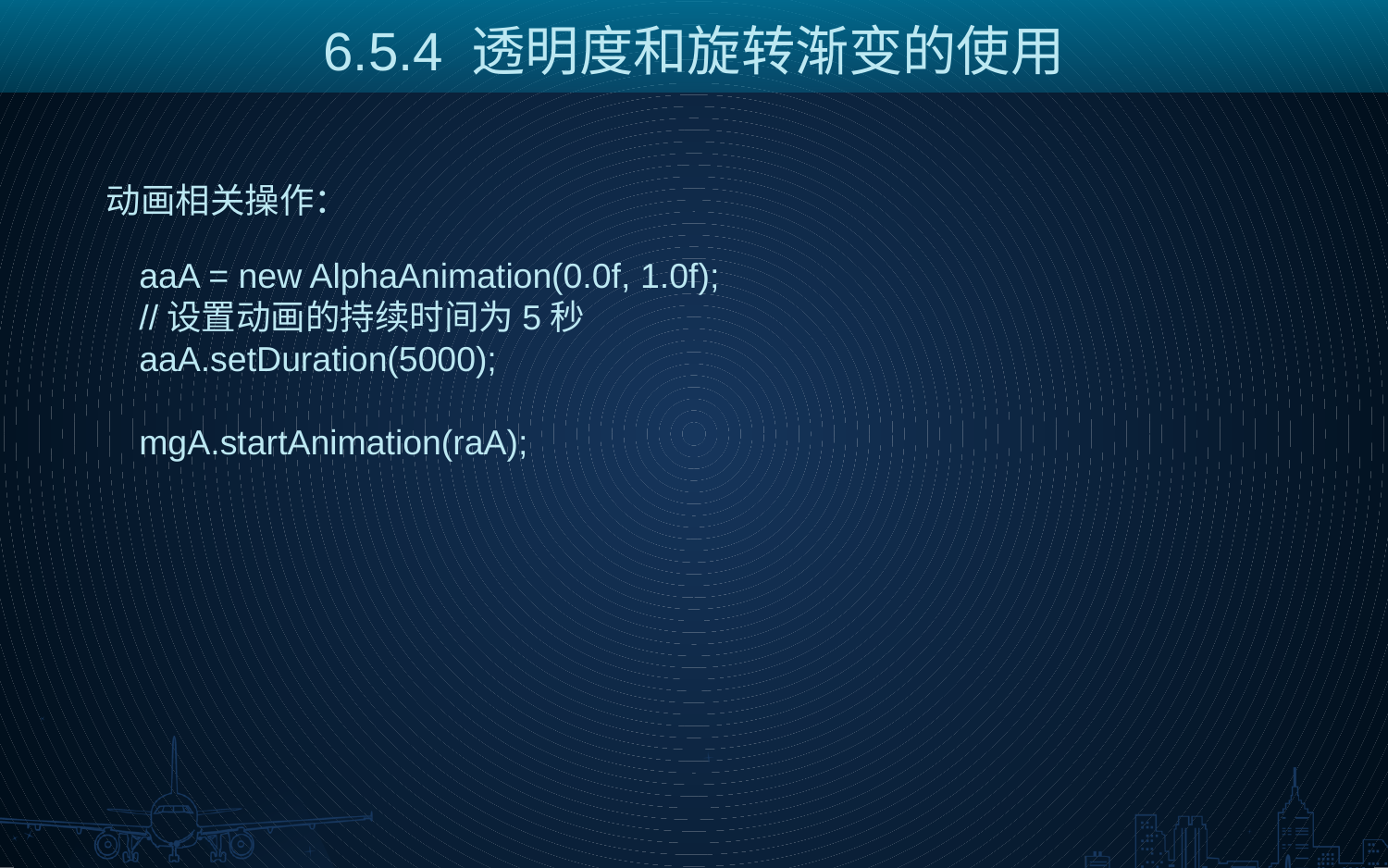

6.5.4 透明度和旋转渐变的使用
动画相关操作：
aaA = new AlphaAnimation(0.0f, 1.0f);
//设置动画的持续时间为5秒
aaA.setDuration(5000);

mgA.startAnimation(raA);